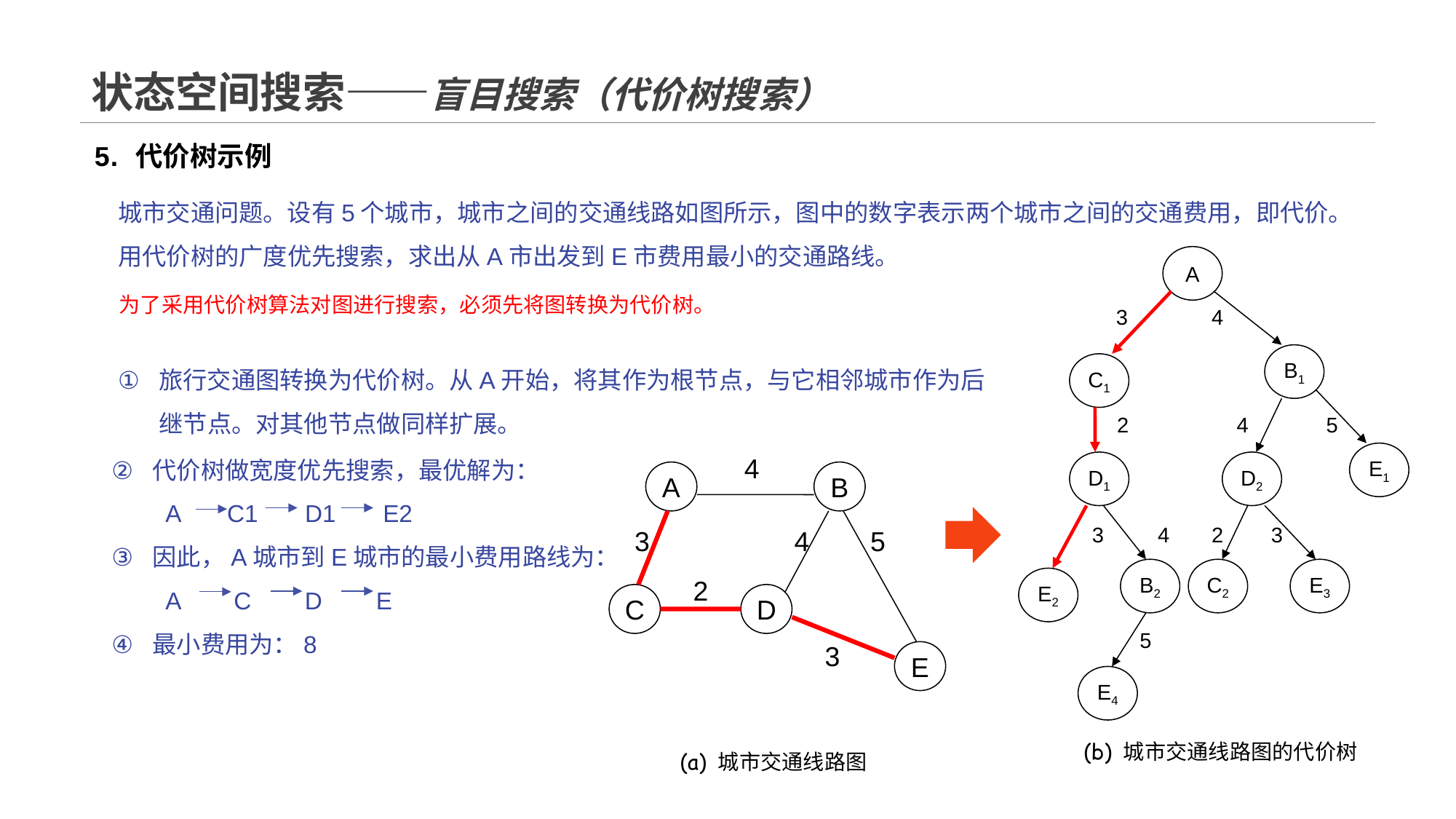

# 状态空间搜索——盲目搜索（代价树搜索）
代价树示例
城市交通问题。设有5个城市，城市之间的交通线路如图所示，图中的数字表示两个城市之间的交通费用，即代价。用代价树的广度优先搜索，求出从A市出发到E市费用最小的交通路线。
A

3              4
B1
C1

2                  4             5

E1
D1
D2

3         4       2        3
B2
C2
E3
E2

5
E4
旅行交通图转换为代价树。从A开始，将其作为根节点，与它相邻城市作为后继节点。对其他节点做同样扩展。

(b) 城市交通线路图的代价树
为了采用代价树算法对图进行搜索，必须先将图转换为代价树。
代价树做宽度优先搜索，最优解为：
        A       C1       D1       E2
因此，A城市到E城市的最小费用路线为：
        A        C        D        E
最小费用为：8
4
A
B

3                   4        5
2
C
D

3
E
(a) 城市交通线路图